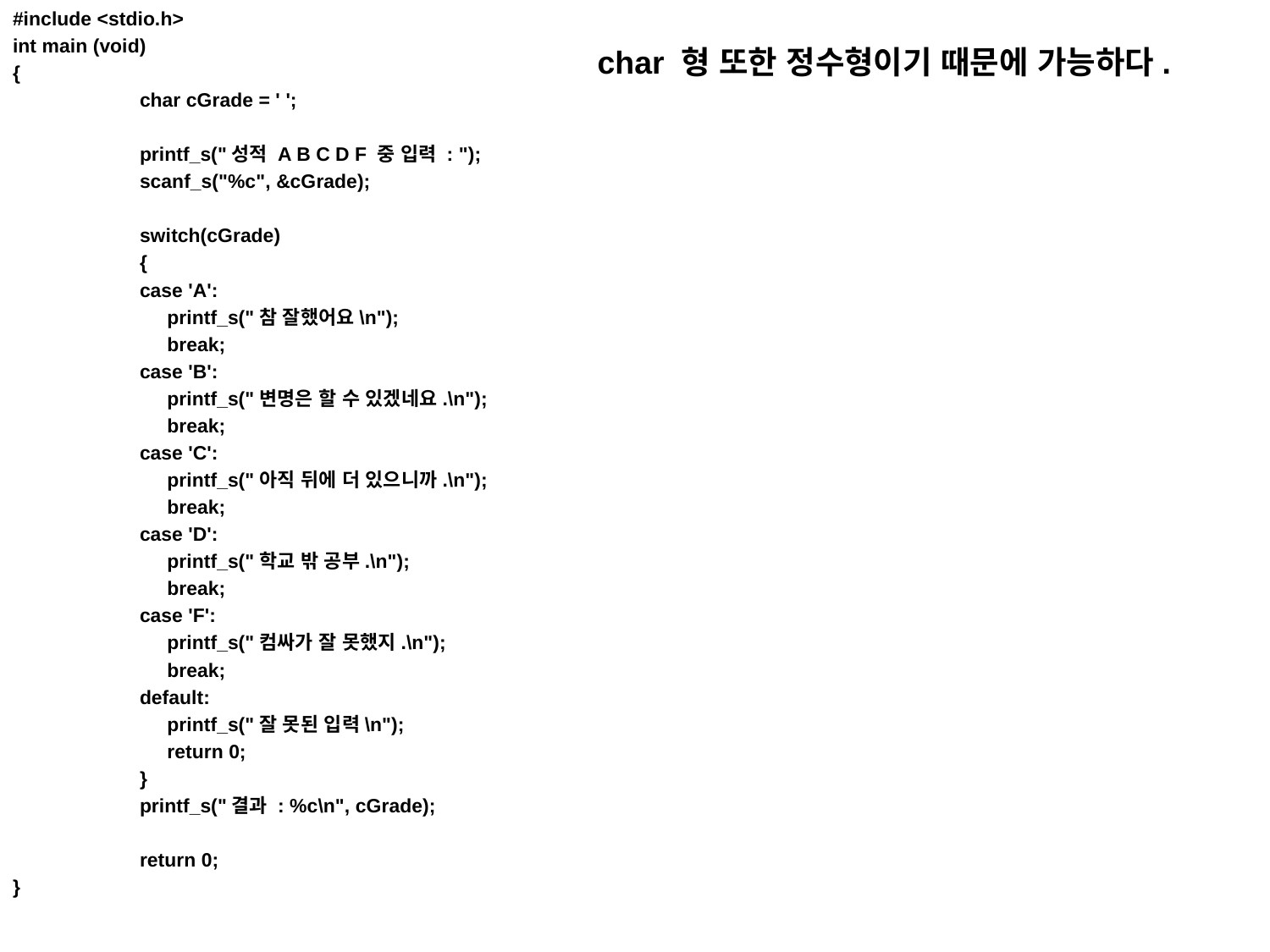

#include <stdio.h>
int main (void)
{
	char cGrade = ' ';

	printf_s("성적 A B C D F 중 입력 : ");
	scanf_s("%c", &cGrade);

	switch(cGrade)
	{
	case 'A':
	     printf_s("참 잘했어요\n");
	     break;
	case 'B':
	     printf_s("변명은 할 수 있겠네요.\n");
	     break;
	case 'C':
	     printf_s("아직 뒤에 더 있으니까.\n");
	     break;
	case 'D':
	     printf_s("학교 밖 공부.\n");
	     break;
	case 'F':
	     printf_s("컴싸가 잘 못했지.\n");
	     break;
	default:
	     printf_s("잘 못된 입력\n");
	     return 0;
	}
	printf_s("결과 : %c\n", cGrade);

	return 0;
}
char 형 또한 정수형이기 때문에 가능하다.